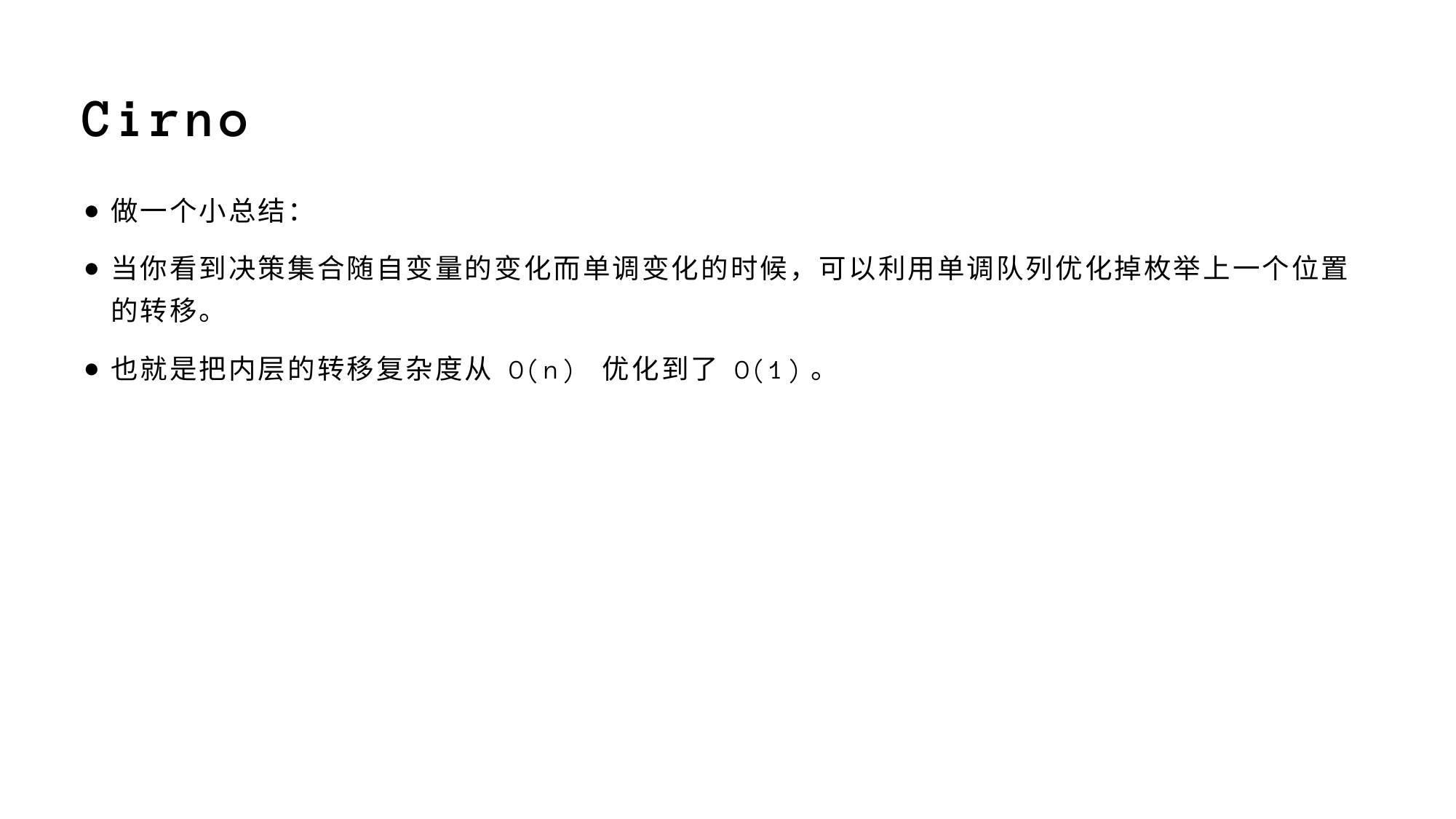

# Cirno
做一个小总结：
当你看到决策集合随自变量的变化而单调变化的时候，可以利用单调队列优化掉枚举上一个位置的转移。
也就是把内层的转移复杂度从 O(n) 优化到了 O(1)。